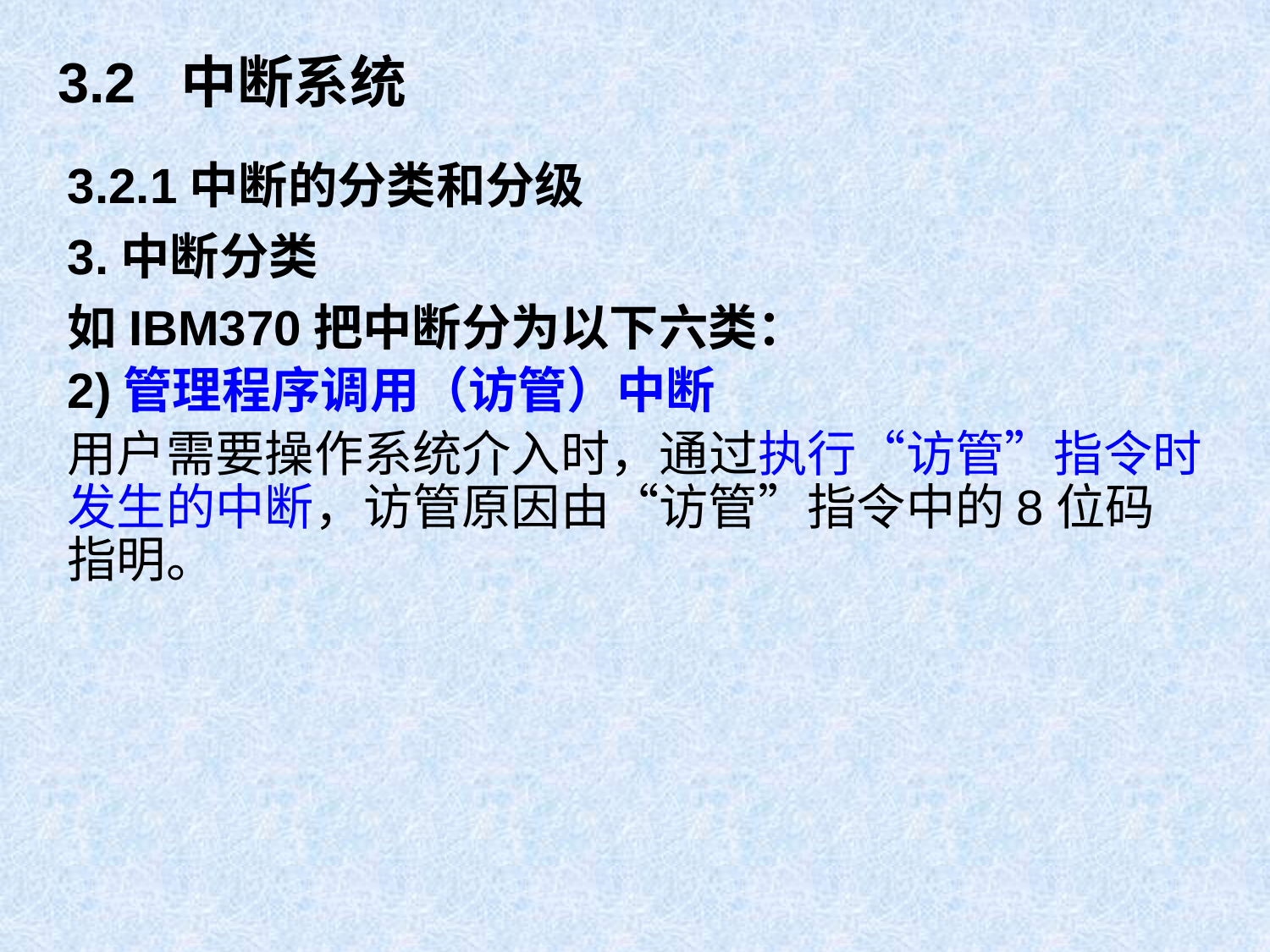

# 3.2  中断系统
3.2.1中断的分类和分级
3.中断分类
如IBM370把中断分为以下六类：
2)管理程序调用（访管）中断
用户需要操作系统介入时，通过执行“访管”指令时发生的中断，访管原因由“访管”指令中的8位码指明。